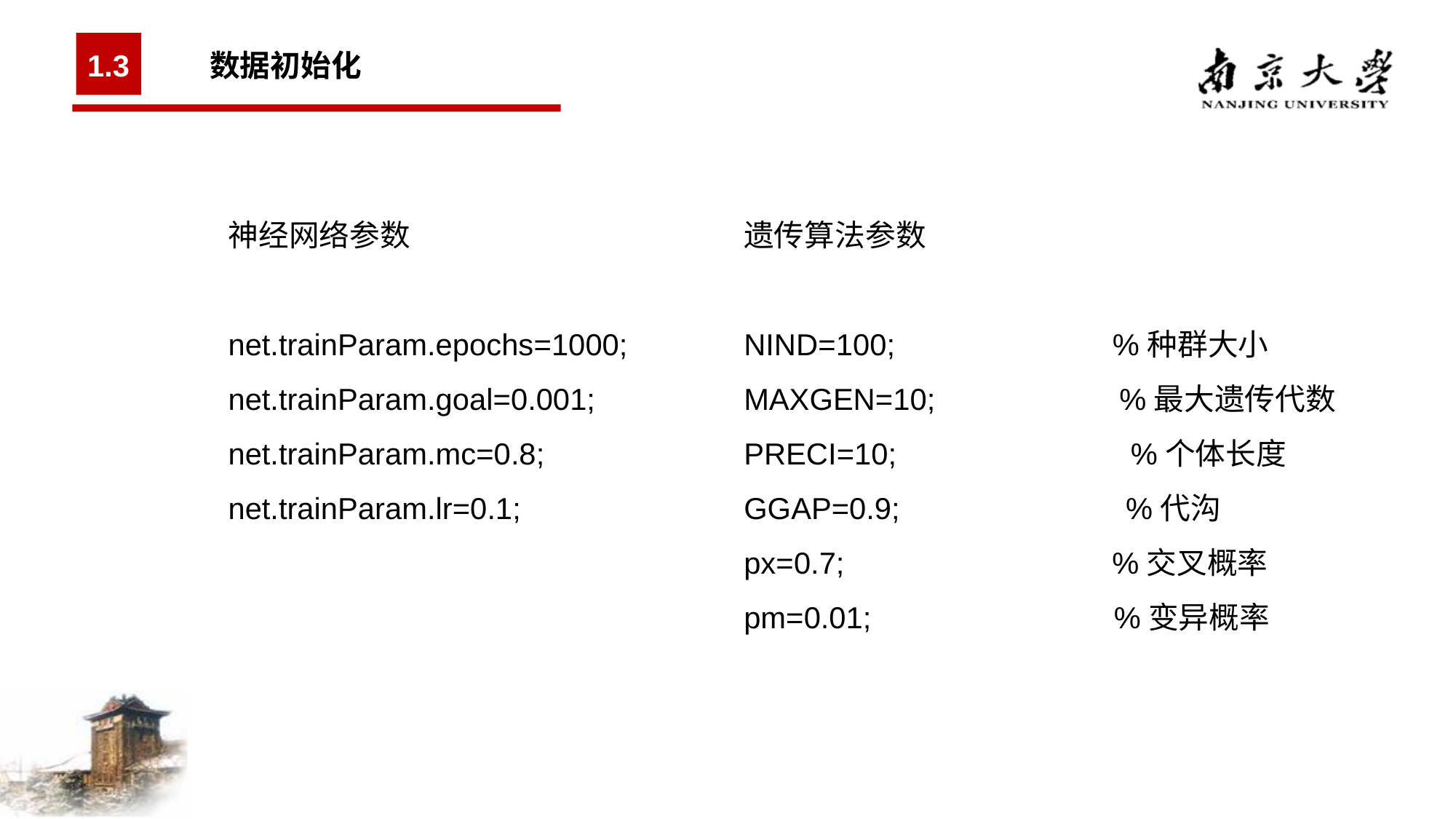

1.3
 数据初始化
遗传算法参数

NIND=100;                          %种群大小
MAXGEN=10;                      %最大遗传代数
PRECI=10;                            %个体长度
GGAP=0.9;                           %代沟
px=0.7;                                %交叉概率
pm=0.01;                             %变异概率
神经网络参数

net.trainParam.epochs=1000;
net.trainParam.goal=0.001;
net.trainParam.mc=0.8;
net.trainParam.lr=0.1;